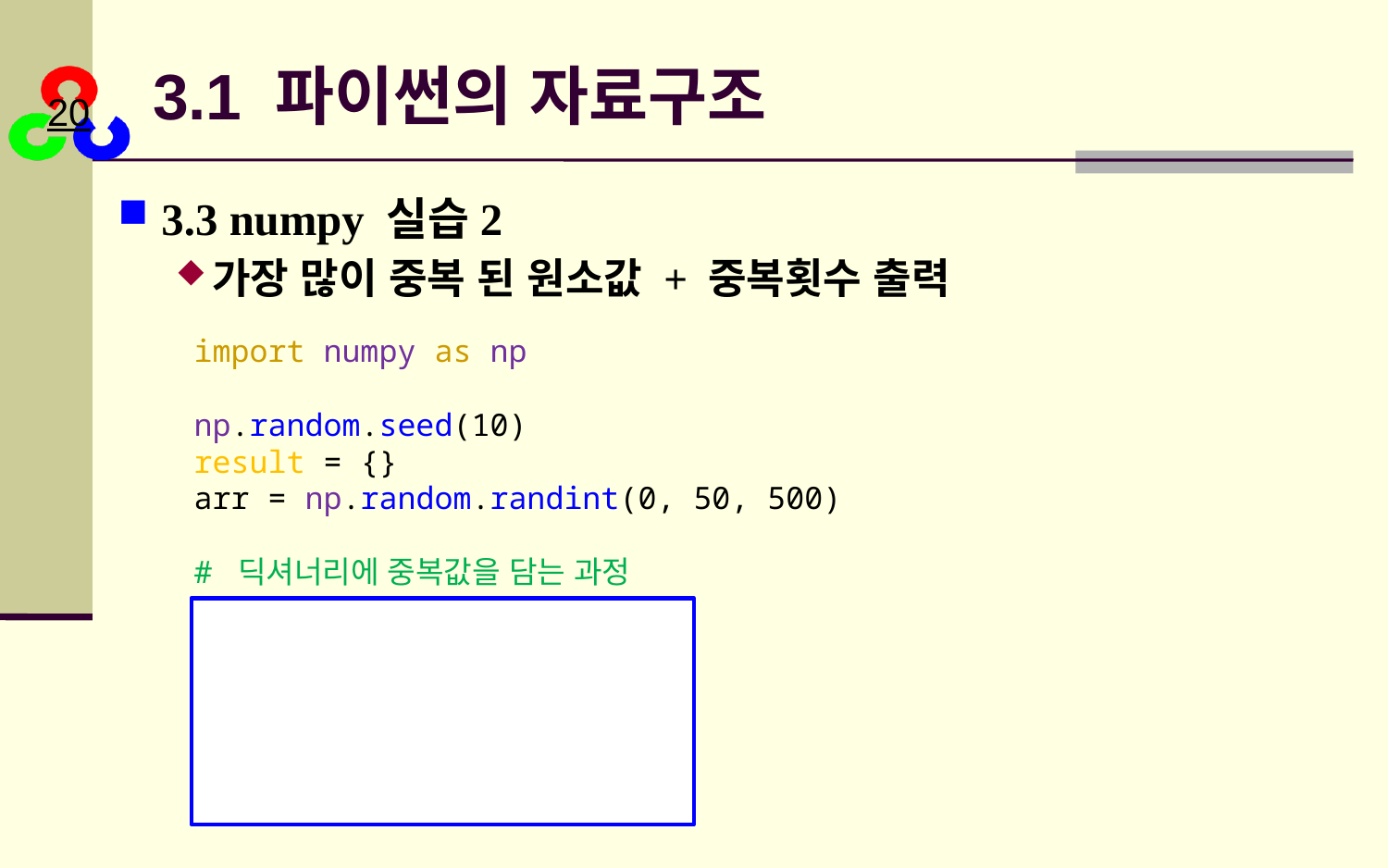

# 3.1 파이썬의 자료구조
3.3 numpy 실습2
가장 많이 중복 된 원소값 + 중복횟수 출력
import numpy as np

np.random.seed(10)
result = {}
arr = np.random.randint(0, 50, 500)
# 딕셔너리에 중복값을 담는 과정
for a in arr:
    if a not in result:
        result[a] = 1
    else:
        result[a] += 1
print(result)